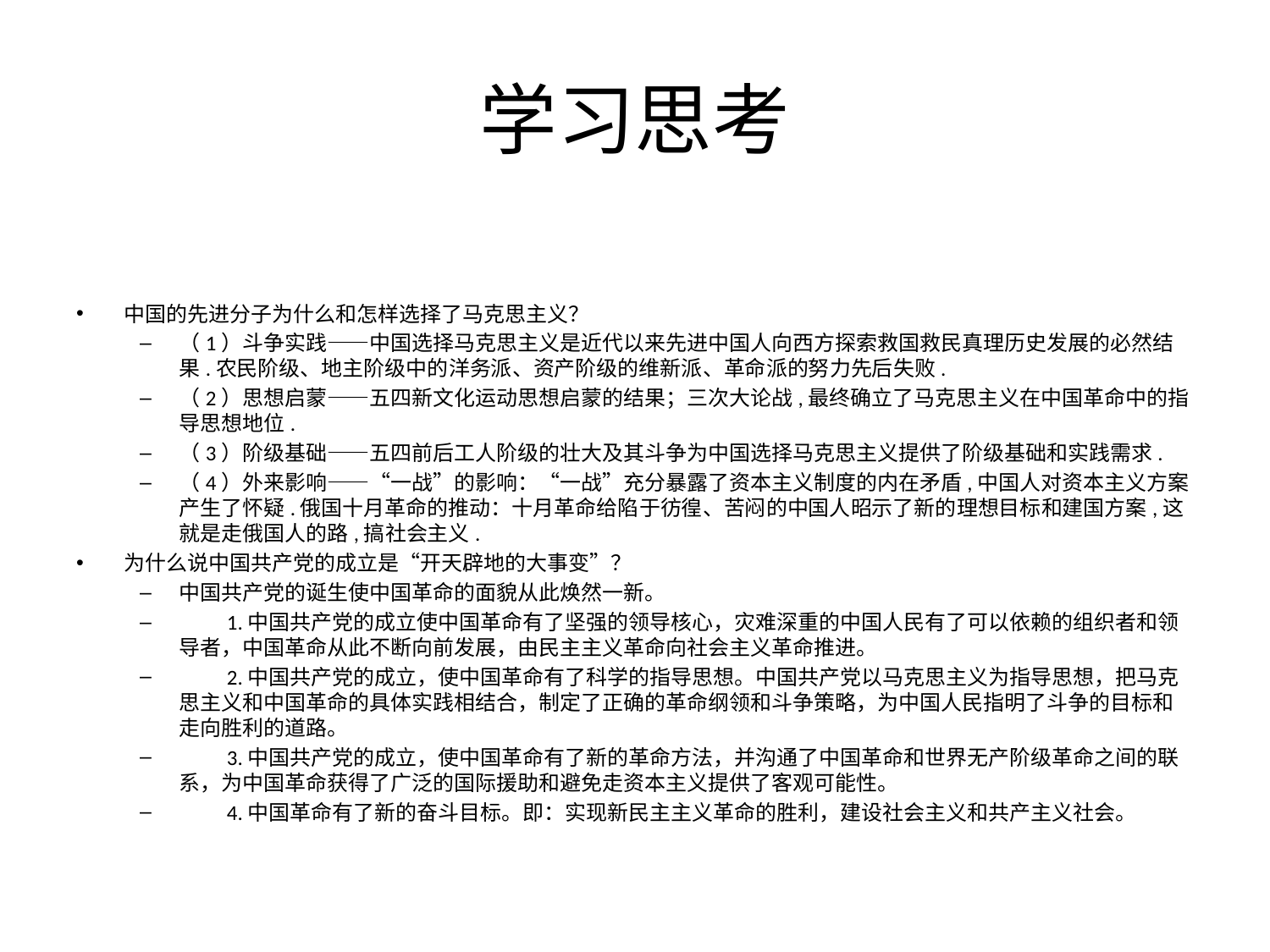

# 学习思考

中国的先进分子为什么和怎样选择了马克思主义？
（1）斗争实践——中国选择马克思主义是近代以来先进中国人向西方探索救国救民真理历史发展的必然结果.农民阶级、地主阶级中的洋务派、资产阶级的维新派、革命派的努力先后失败.
（2）思想启蒙——五四新文化运动思想启蒙的结果；三次大论战,最终确立了马克思主义在中国革命中的指导思想地位.
（3）阶级基础——五四前后工人阶级的壮大及其斗争为中国选择马克思主义提供了阶级基础和实践需求.
（4）外来影响——“一战”的影响：“一战”充分暴露了资本主义制度的内在矛盾,中国人对资本主义方案产生了怀疑.俄国十月革命的推动：十月革命给陷于彷徨、苦闷的中国人昭示了新的理想目标和建国方案,这就是走俄国人的路,搞社会主义.
为什么说中国共产党的成立是“开天辟地的大事变”？
中国共产党的诞生使中国革命的面貌从此焕然一新。
　　1.中国共产党的成立使中国革命有了坚强的领导核心，灾难深重的中国人民有了可以依赖的组织者和领导者，中国革命从此不断向前发展，由民主主义革命向社会主义革命推进。
　　2.中国共产党的成立，使中国革命有了科学的指导思想。中国共产党以马克思主义为指导思想，把马克思主义和中国革命的具体实践相结合，制定了正确的革命纲领和斗争策略，为中国人民指明了斗争的目标和走向胜利的道路。
　　3.中国共产党的成立，使中国革命有了新的革命方法，并沟通了中国革命和世界无产阶级革命之间的联系，为中国革命获得了广泛的国际援助和避免走资本主义提供了客观可能性。
　　4.中国革命有了新的奋斗目标。即：实现新民主主义革命的胜利，建设社会主义和共产主义社会。